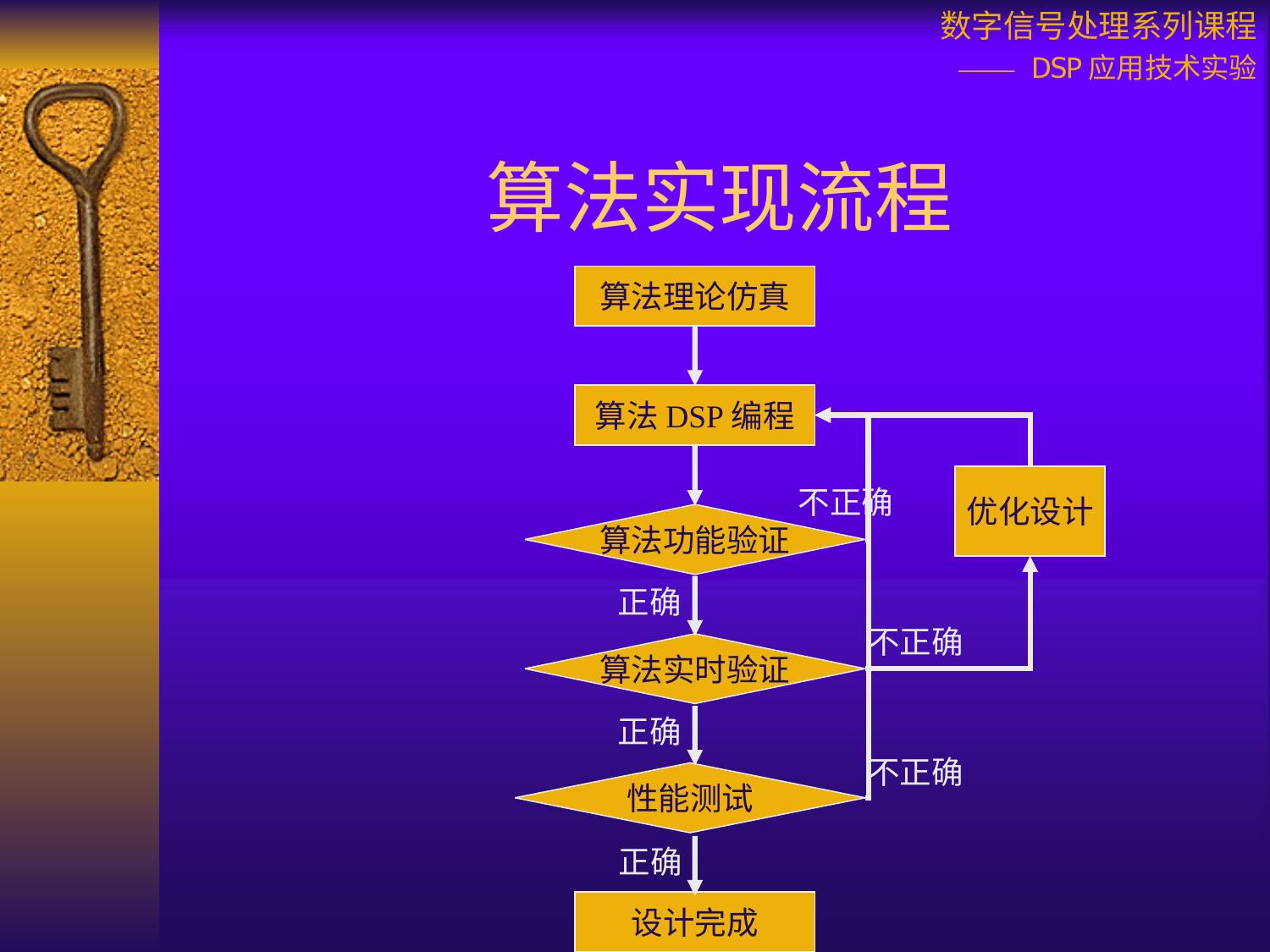

# 算法实现流程
算法理论仿真

算法DSP编程

优化设计
不正确
算法功能验证
正确

不正确
算法实时验证
正确

不正确
性能测试
正确

设计完成